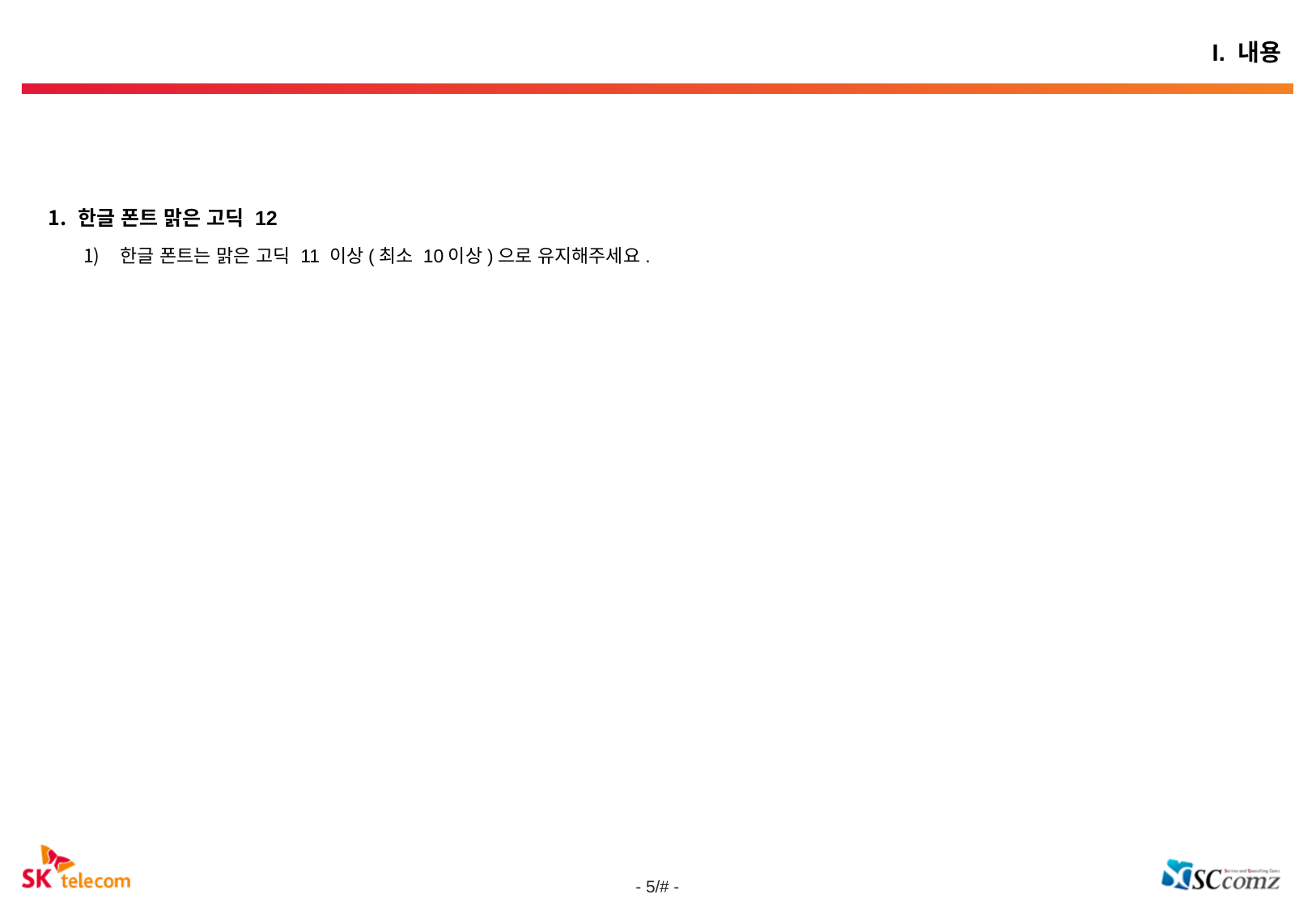

I. 내용

한글 폰트 맑은 고딕 12
한글 폰트는 맑은 고딕 11 이상(최소 10이상)으로 유지해주세요.